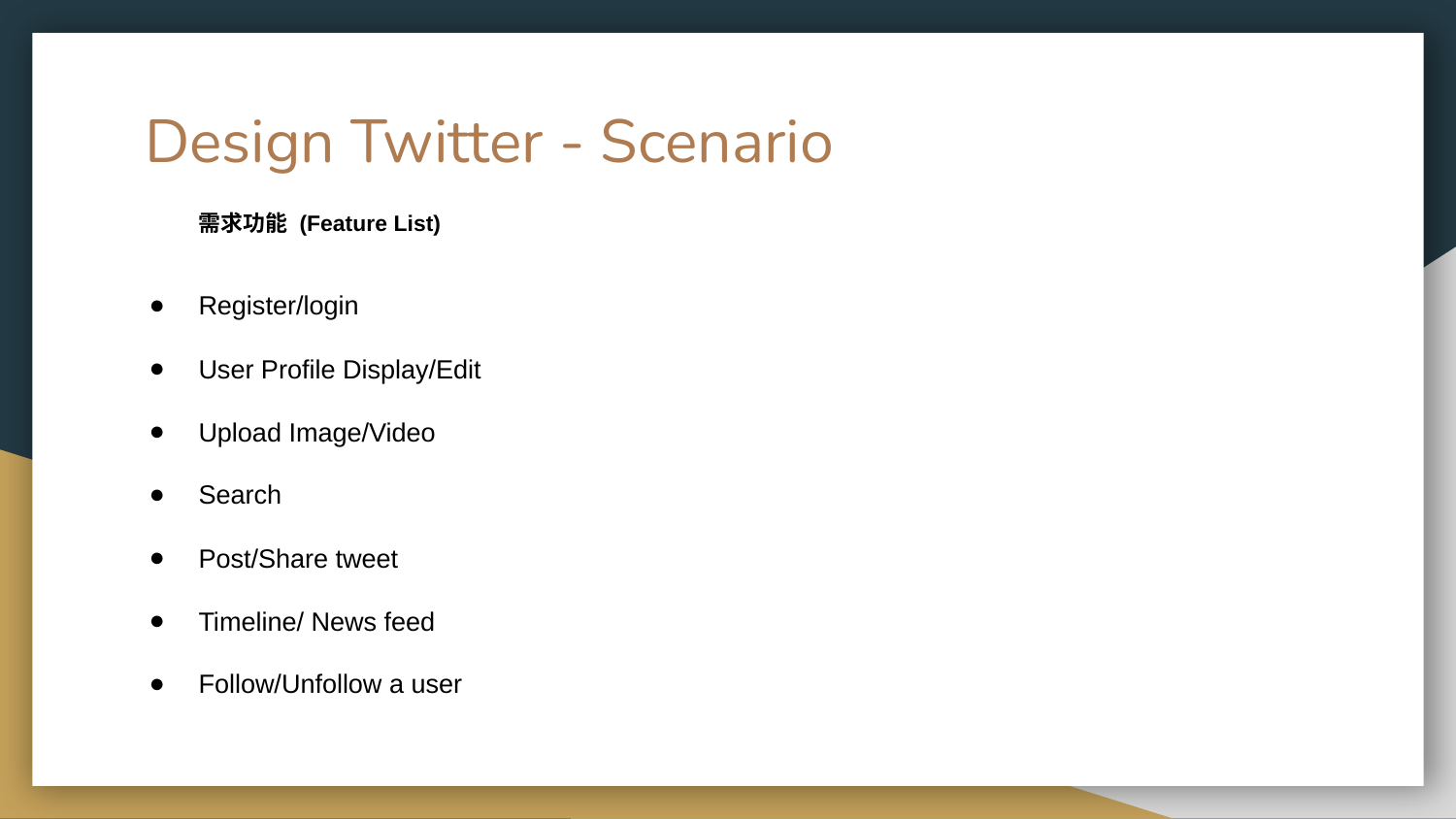

# Design Twitter - Scenario
需求功能 (Feature List)
Register/login
User Profile Display/Edit
Upload Image/Video
Search
Post/Share tweet
Timeline/ News feed
Follow/Unfollow a user